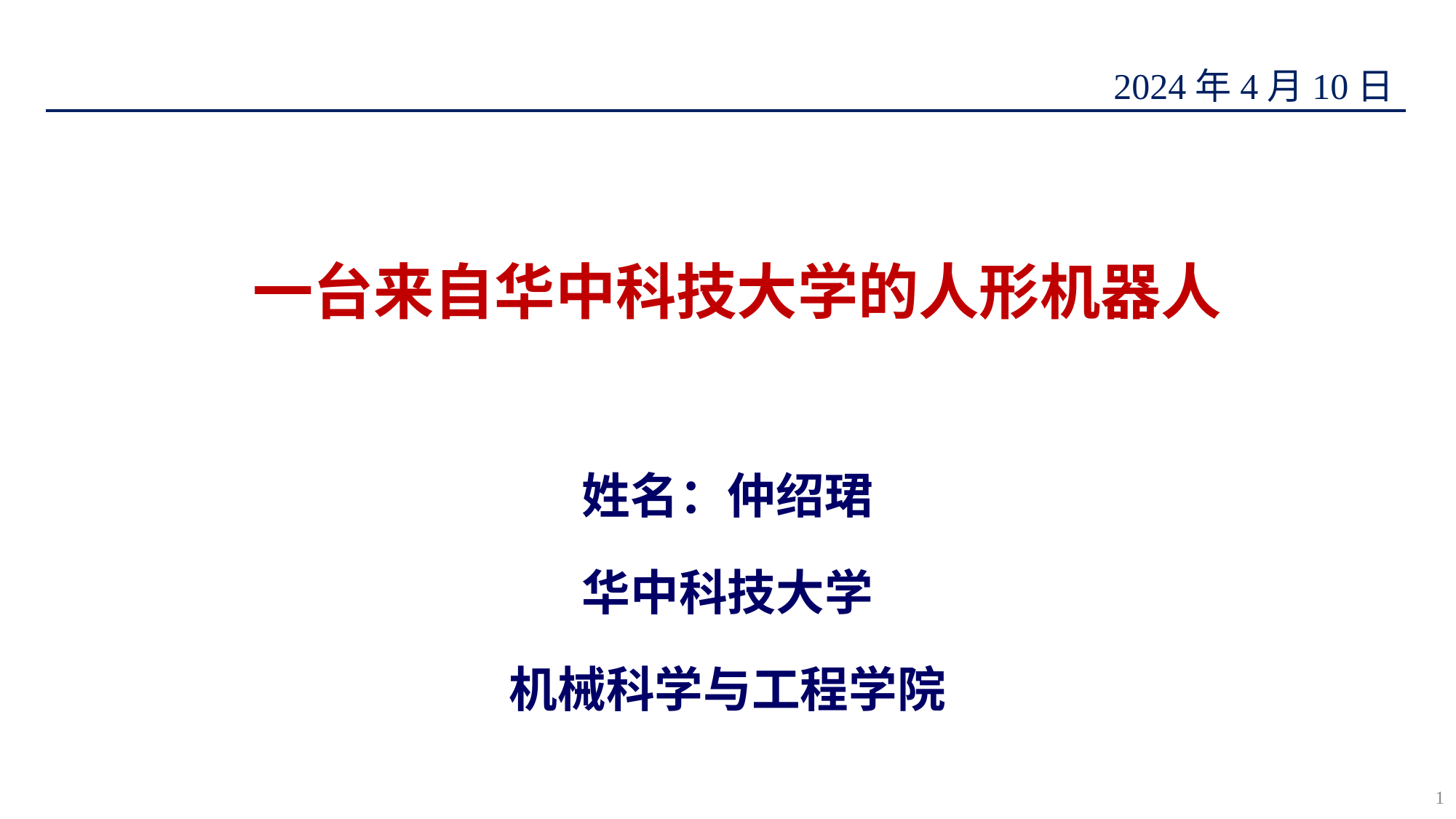

2024年4月10日
# 一台来自华中科技大学的人形机器人
姓名：仲绍珺
华中科技大学
机械科学与工程学院
1